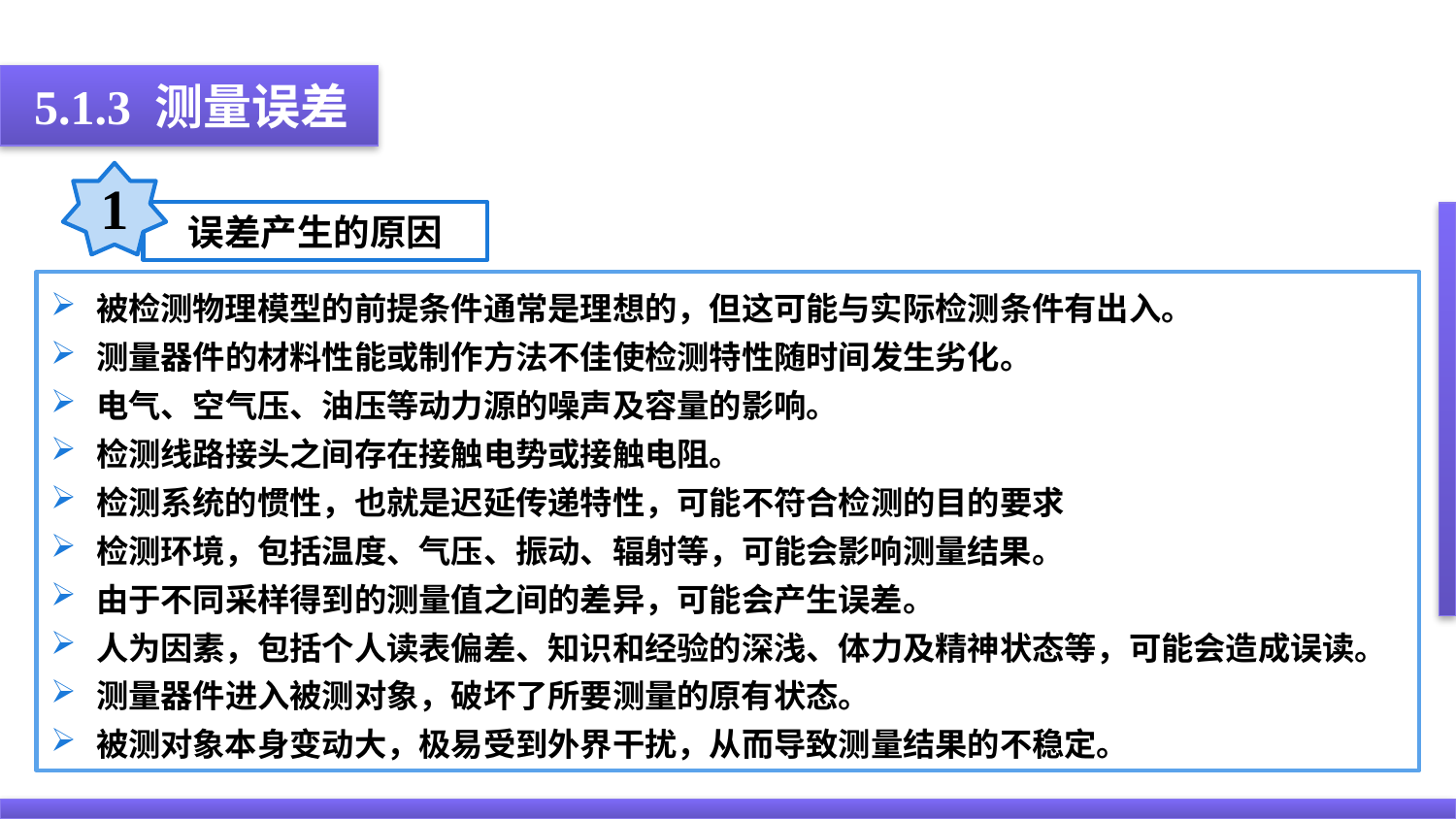

5.1.3 测量误差
1
误差产生的原因
被检测物理模型的前提条件通常是理想的，但这可能与实际检测条件有出入。
测量器件的材料性能或制作方法不佳使检测特性随时间发生劣化。
电气、空气压、油压等动力源的噪声及容量的影响。
检测线路接头之间存在接触电势或接触电阻。
检测系统的惯性，也就是迟延传递特性，可能不符合检测的目的要求
检测环境，包括温度、气压、振动、辐射等，可能会影响测量结果。
由于不同采样得到的测量值之间的差异，可能会产生误差。
人为因素，包括个人读表偏差、知识和经验的深浅、体力及精神状态等，可能会造成误读。
测量器件进入被测对象，破坏了所要测量的原有状态。
被测对象本身变动大，极易受到外界干扰，从而导致测量结果的不稳定。